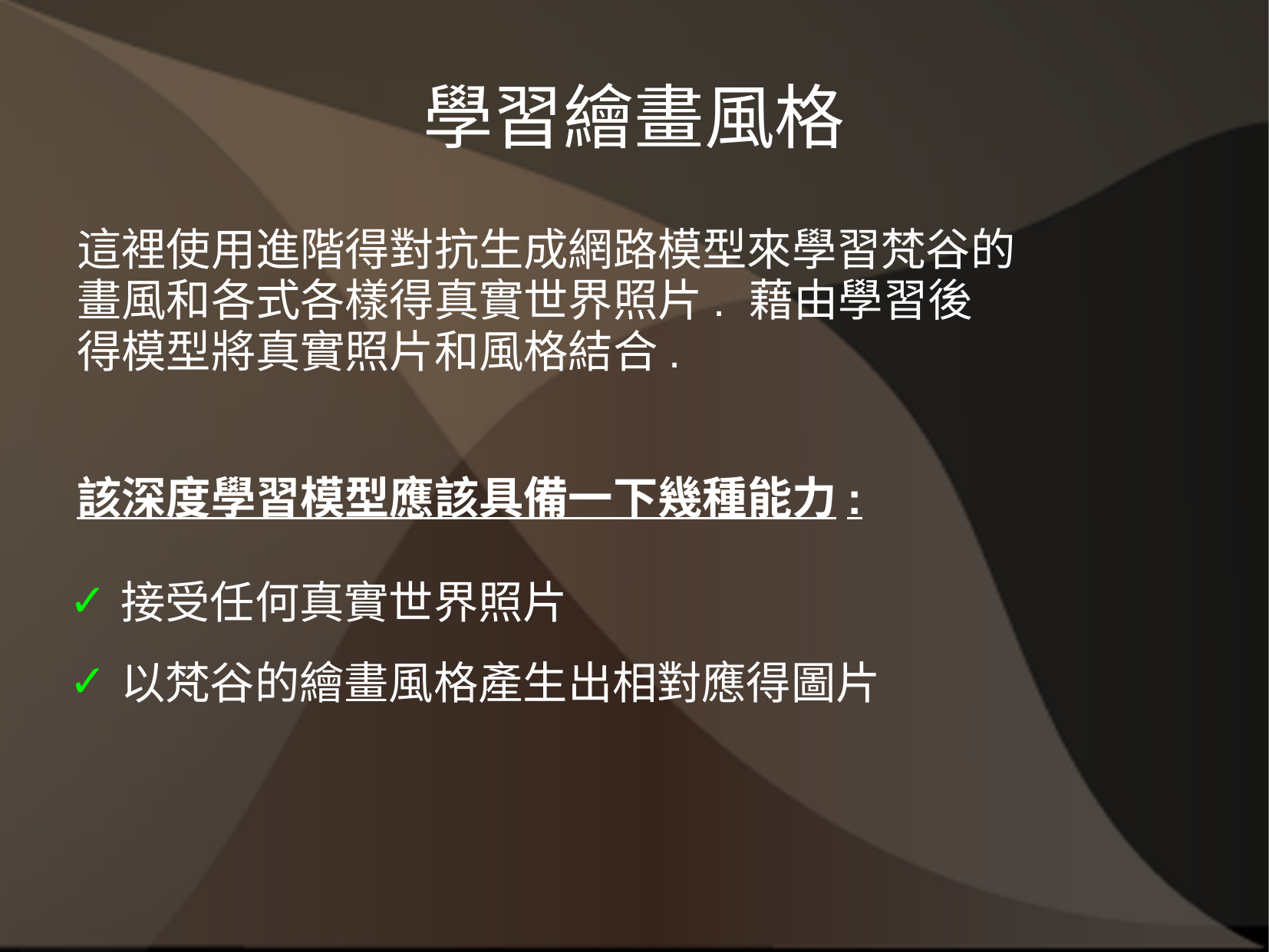

# 學習繪畫風格
這裡使用進階得對抗生成網路模型來學習梵谷的
畫風和各式各樣得真實世界照片. 藉由學習後
得模型將真實照片和風格結合.

該深度學習模型應該具備一下幾種能力:
接受任何真實世界照片
以梵谷的繪畫風格產生出相對應得圖片